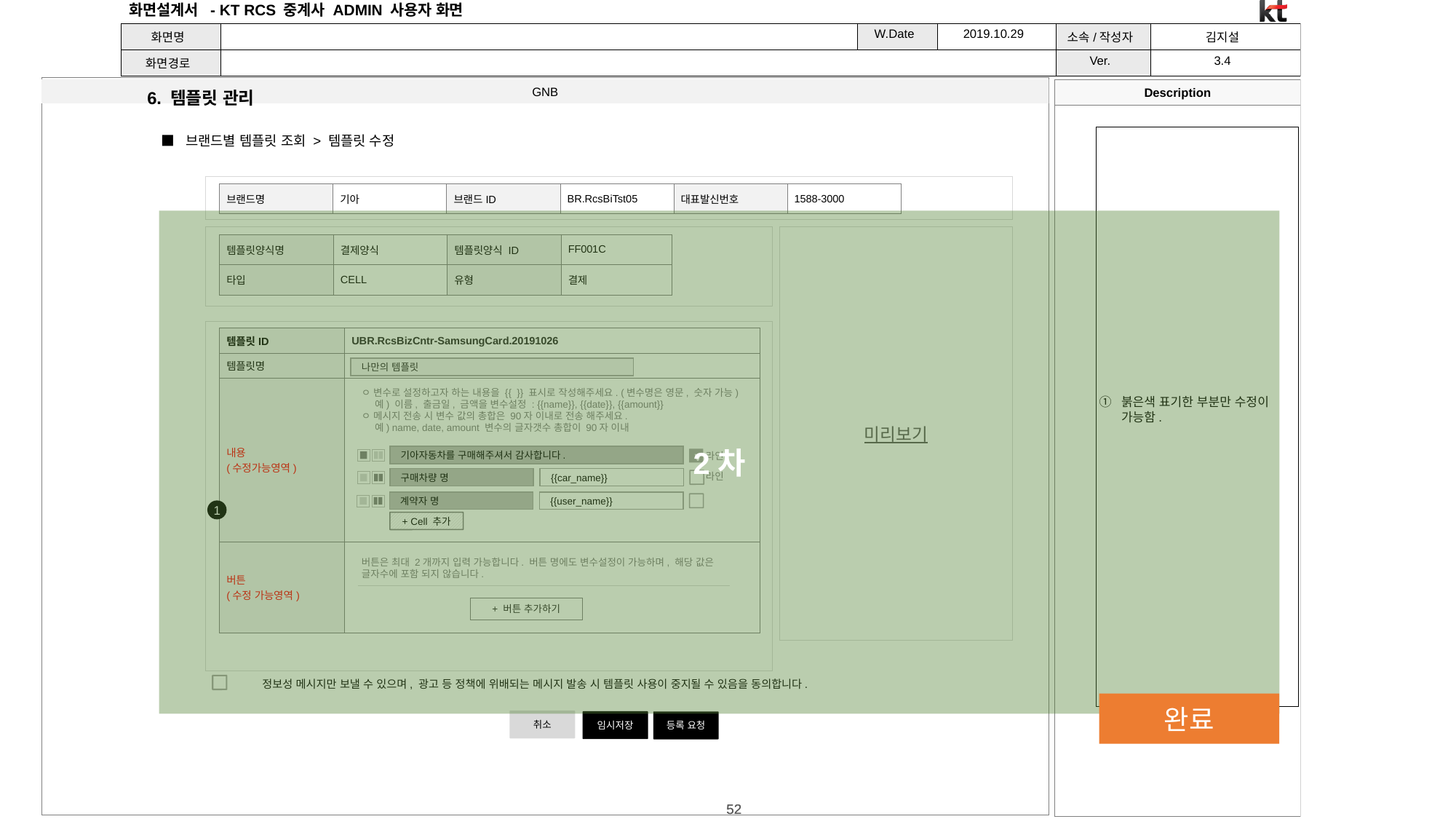

6. 템플릿 관리
붉은색 표기한 부분만 수정이 가능함.

■  브랜드별 템플릿 조회 > 템플릿 수정

| 브랜드명 | 기아 | 브랜드ID | BR.RcsBiTst05 | 대표발신번호 | 1588-3000 |
| --- | --- | --- | --- | --- | --- |
2차
미리보기

| 템플릿양식명 | 결제양식 | 템플릿양식 ID | FF001C |
| --- | --- | --- | --- |
| 타입 | CELL | 유형 | 결제 |

| 템플릿ID | UBR.RcsBizCntr-SamsungCard.20191026 |
| --- | --- |
| 템플릿명 |  |
| 내용 (수정가능영역) |  |
| 버튼 (수정 가능영역) |  |
나만의 템플릿
ㅇ 변수로 설정하고자 하는 내용을 {{  }} 표시로 작성해주세요. (변수명은 영문, 숫자 가능)
    예) 이름, 출금일, 금액을 변수설정 : {{name}}, {{date}}, {{amount}}
ㅇ 메시지 전송 시 변수 값의 총합은 90자 이내로 전송 해주세요.
    예) name, date, amount 변수의 글자갯수 총합이 90자 이내
라인
V

기아자동차를 구매해주셔서 감사합니다.

라인
구매차량 명
{{car_name}}

계약자 명
{{user_name}}

1
+ Cell 추가
버튼은 최대 2개까지 입력 가능합니다. 버튼 명에도 변수설정이 가능하며, 해당 값은 글자수에 포함 되지 않습니다.
+ 버튼 추가하기
정보성 메시지만 보낼 수 있으며, 광고 등 정책에 위배되는 메시지 발송 시 템플릿 사용이 중지될 수 있음을 동의합니다.

완료
취소
임시저장
등록 요청